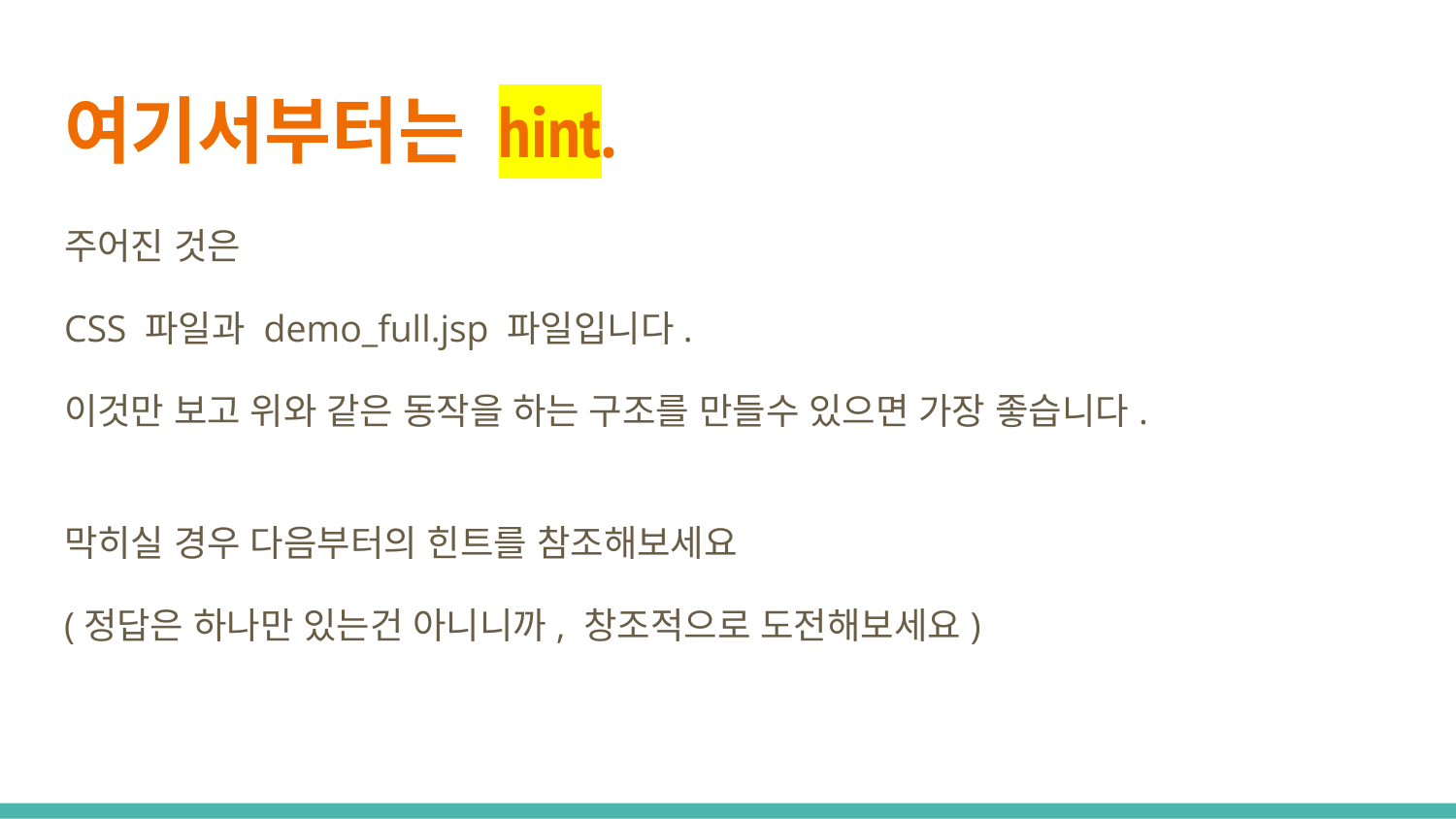

# 여기서부터는 hint.
주어진 것은
CSS 파일과 demo_full.jsp 파일입니다.
이것만 보고 위와 같은 동작을 하는 구조를 만들수 있으면 가장 좋습니다.
막히실 경우 다음부터의 힌트를 참조해보세요
(정답은 하나만 있는건 아니니까, 창조적으로 도전해보세요)